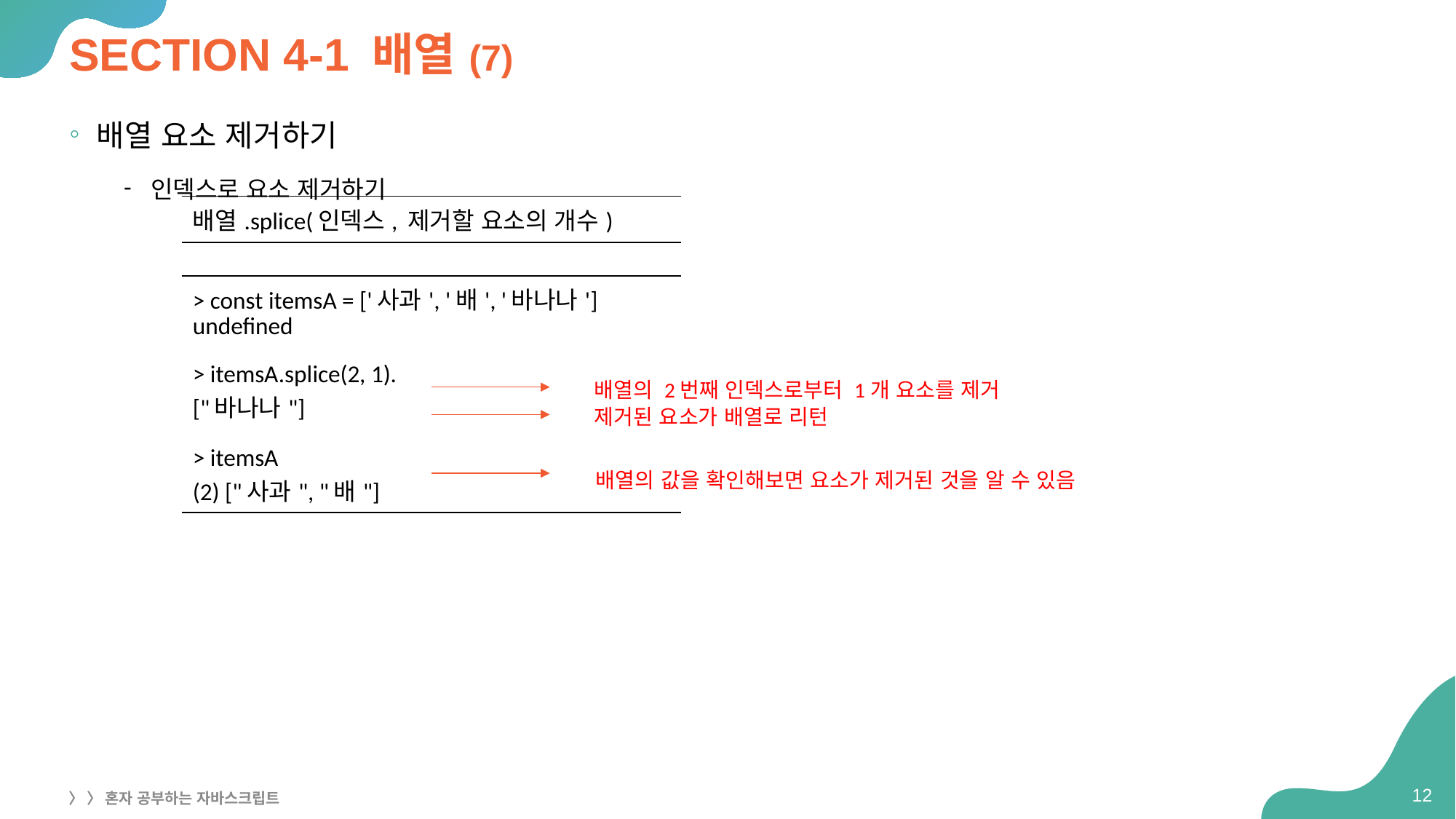

# SECTION 4-1 배열(7)
배열 요소 제거하기
인덱스로 요소 제거하기
| 배열.splice(인덱스, 제거할 요소의 개수) |
| --- |
| > const itemsA = ['사과', '배', '바나나'] undefined > itemsA.splice(2, 1). ["바나나"] > itemsA (2) ["사과", "배"] |
| --- |
배열의 2번째 인덱스로부터 1개 요소를 제거
제거된 요소가 배열로 리턴
배열의 값을 확인해보면 요소가 제거된 것을 알 수 있음
12
〉 〉 혼자 공부하는 자바스크립트